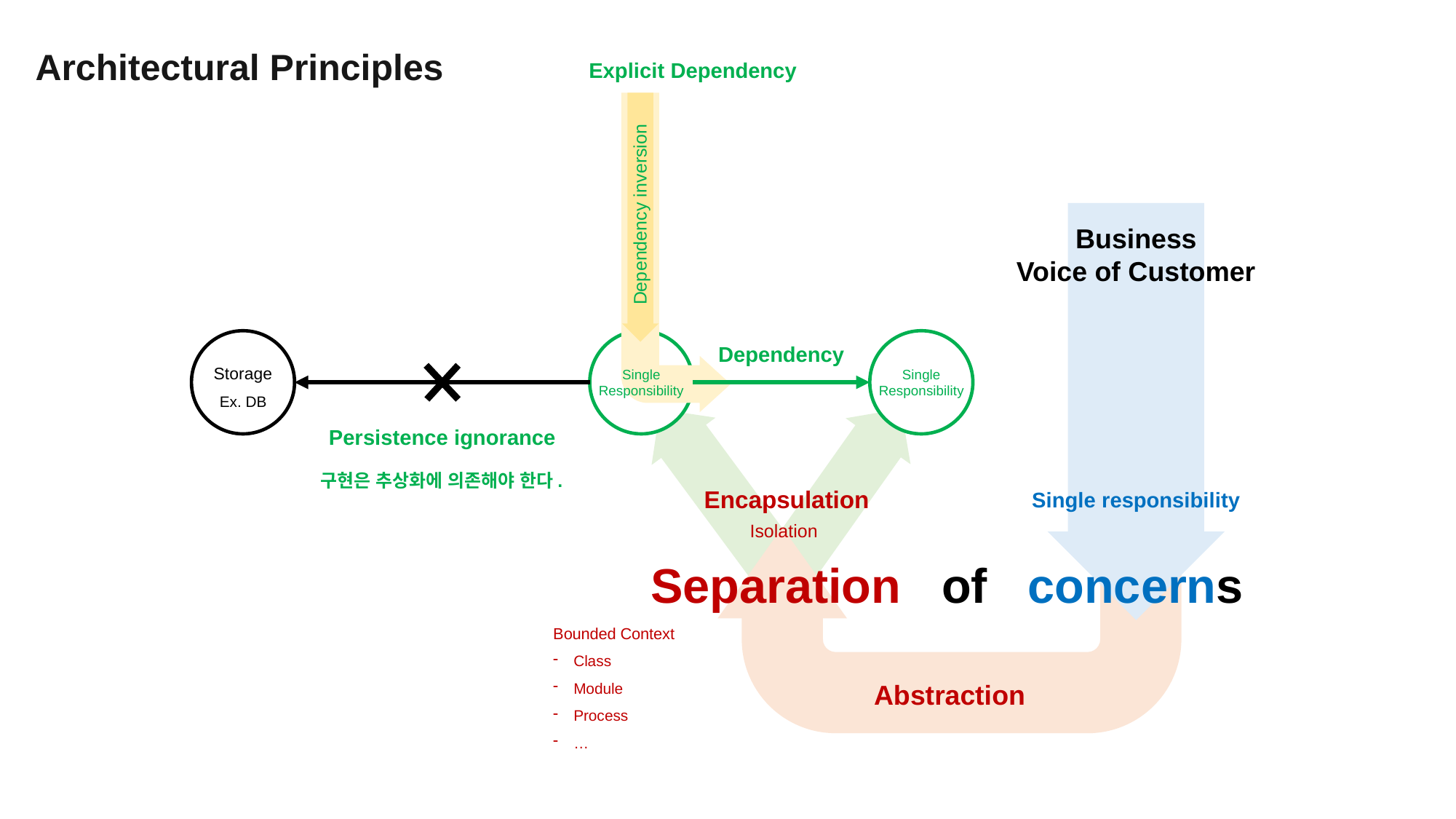

Architectural Principles
Explicit Dependency

Dependency inversion

Business
Voice of Customer

Dependency
Storage
Ex. DB
Single
Responsibility
Single
Responsibility

Persistence ignorance
구현은 추상화에 의존해야 한다.
Encapsulation

Single responsibility
Isolation
Separation   of   concerns
Bounded Context
Class
Module
Process
…
Abstraction